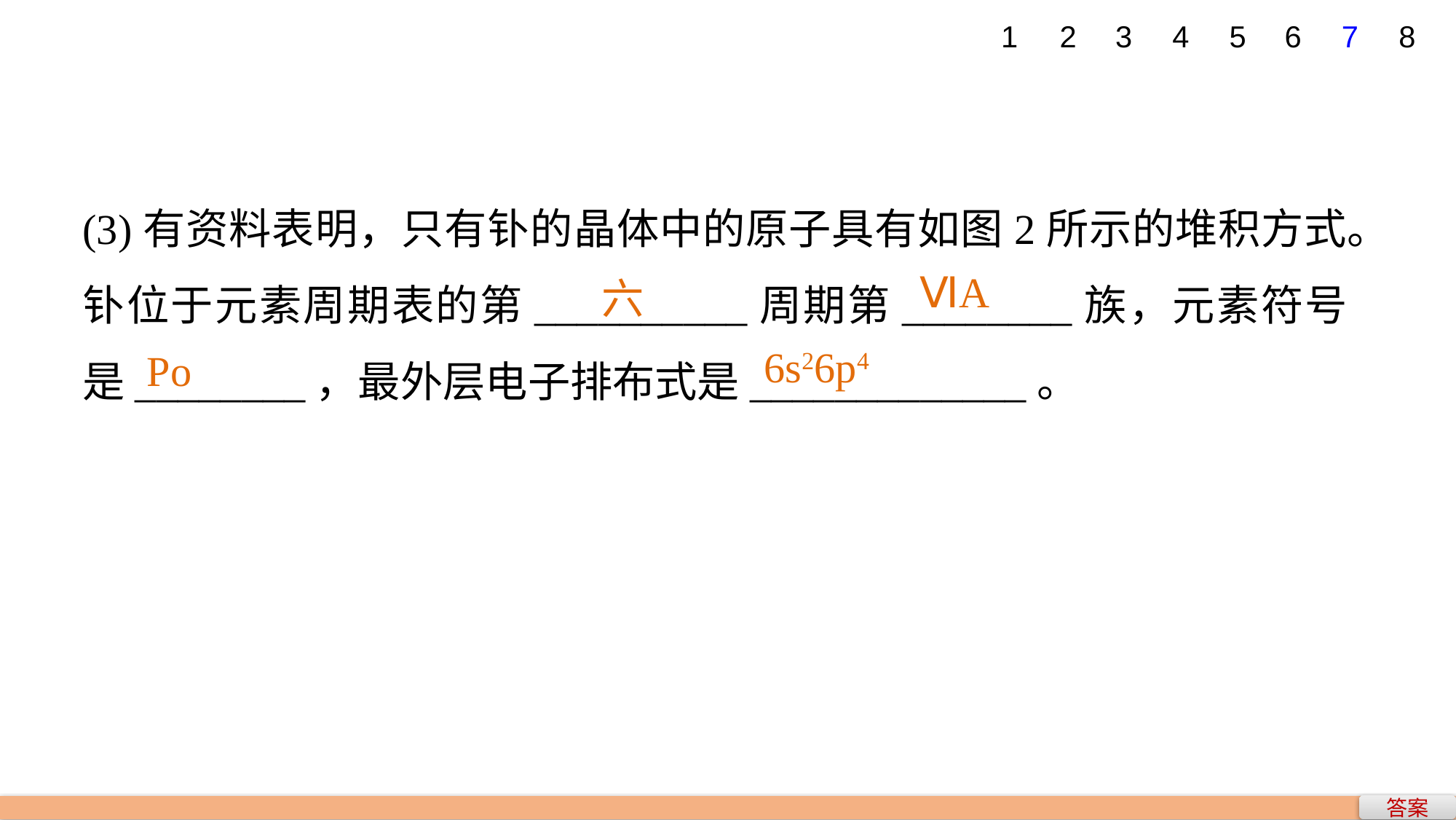

1
2
3
4
5
6
7
8
(3)有资料表明，只有钋的晶体中的原子具有如图2所示的堆积方式。钋位于元素周期表的第__________周期第________族，元素符号是________，最外层电子排布式是_____________。
ⅥA
六
6s26p4
Po
答案